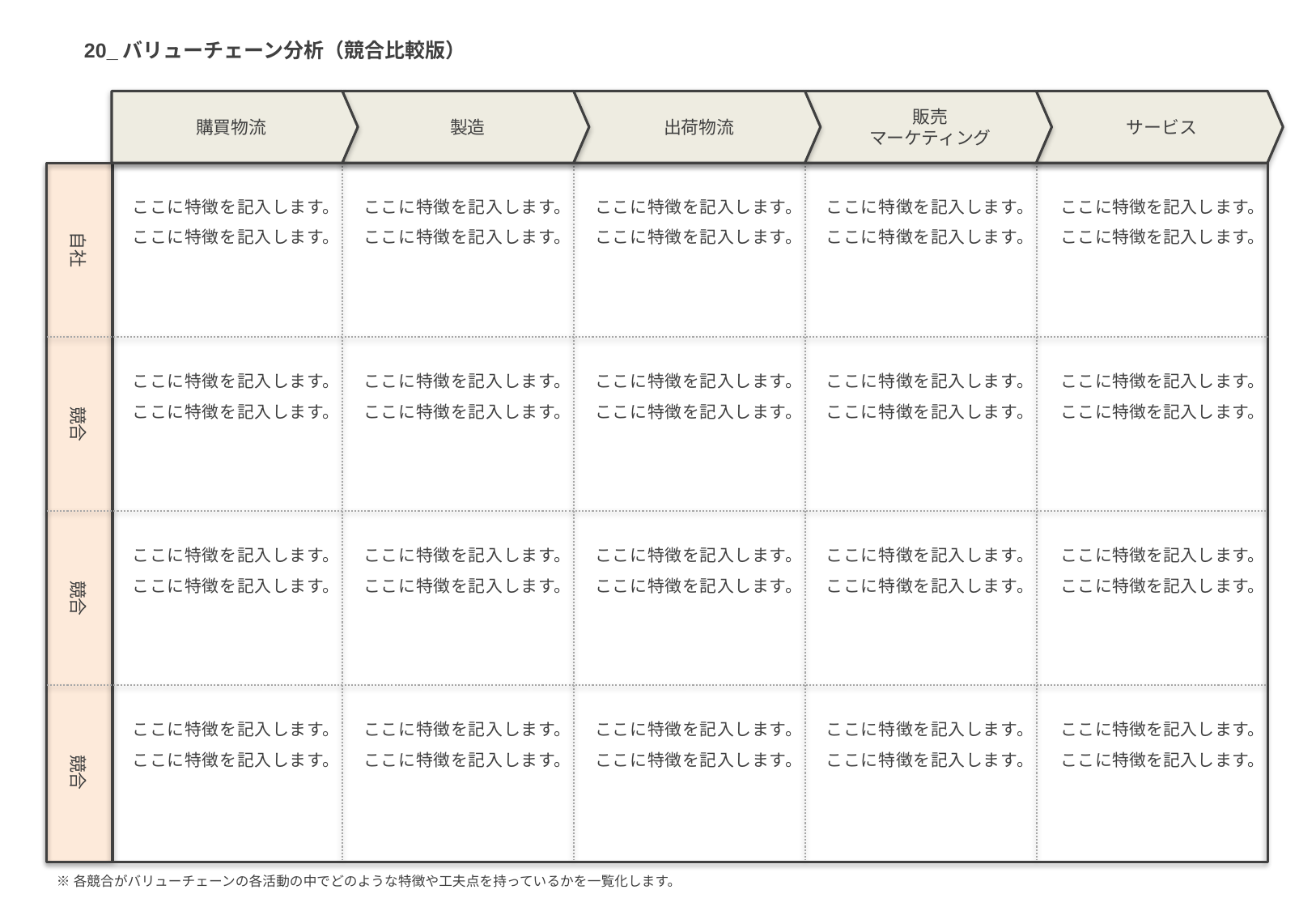

20_バリューチェーン分析（競合比較版）

販売
マーケティング
購買物流
製造
出荷物流
サービス

自社
ここに特徴を記入します。ここに特徴を記入します。
ここに特徴を記入します。ここに特徴を記入します。
ここに特徴を記入します。ここに特徴を記入します。
ここに特徴を記入します。ここに特徴を記入します。
ここに特徴を記入します。ここに特徴を記入します。
競合
ここに特徴を記入します。ここに特徴を記入します。
ここに特徴を記入します。ここに特徴を記入します。
ここに特徴を記入します。ここに特徴を記入します。
ここに特徴を記入します。ここに特徴を記入します。
ここに特徴を記入します。ここに特徴を記入します。
競合
ここに特徴を記入します。ここに特徴を記入します。
ここに特徴を記入します。ここに特徴を記入します。
ここに特徴を記入します。ここに特徴を記入します。
ここに特徴を記入します。ここに特徴を記入します。
ここに特徴を記入します。ここに特徴を記入します。
競合
ここに特徴を記入します。ここに特徴を記入します。
ここに特徴を記入します。ここに特徴を記入します。
ここに特徴を記入します。ここに特徴を記入します。
ここに特徴を記入します。ここに特徴を記入します。
ここに特徴を記入します。ここに特徴を記入します。
※各競合がバリューチェーンの各活動の中でどのような特徴や工夫点を持っているかを一覧化します。